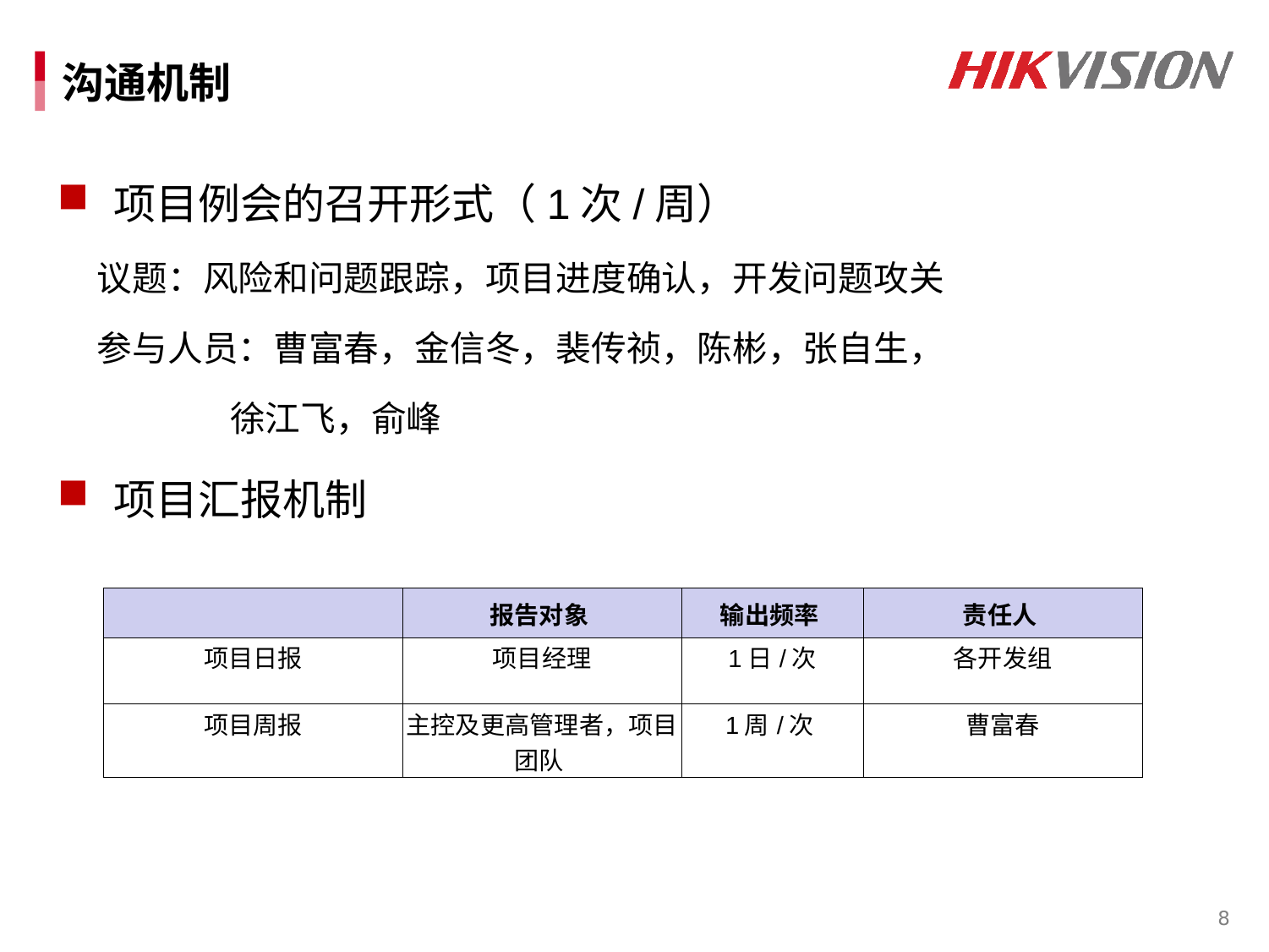

# 沟通机制

项目例会的召开形式（1次/周）
    议题：风险和问题跟踪，项目进度确认，开发问题攻关
    参与人员：曹富春，金信冬，裴传祯，陈彬，张自生，
                     徐江飞，俞峰
项目汇报机制
|  | 报告对象 | 输出频率 | 责任人 |
| --- | --- | --- | --- |
| 项目日报 | 项目经理 | 1日/次 | 各开发组 |
| 项目周报 | 主控及更高管理者，项目团队 | 1周/次 | 曹富春 |